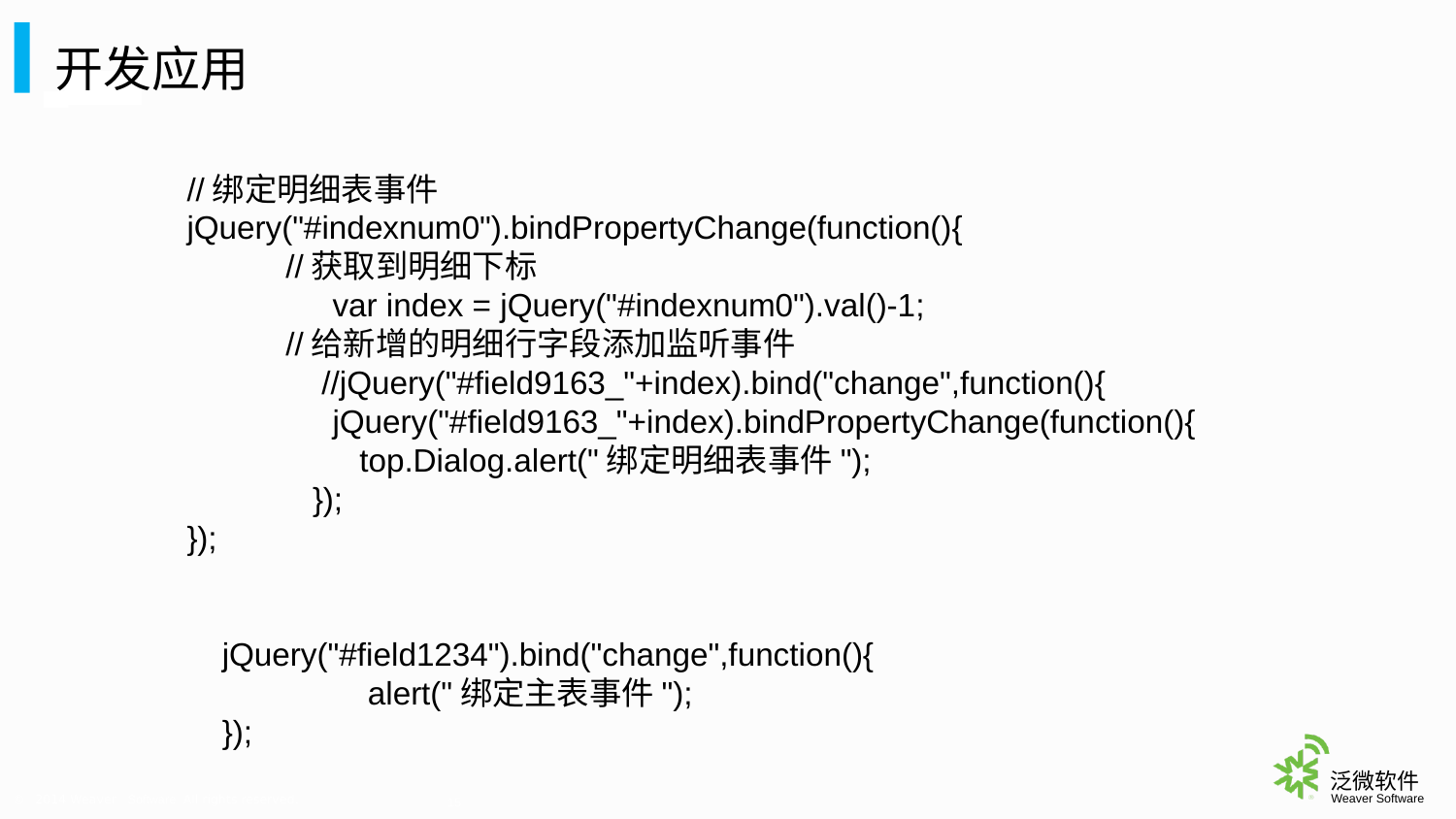

开发应用
//绑定明细表事件
jQuery("#indexnum0").bindPropertyChange(function(){
           //获取到明细下标
	var index = jQuery("#indexnum0").val()-1;
           //给新增的明细行字段添加监听事件
               //jQuery("#field9163_"+index).bind("change",function(){
               	jQuery("#field9163_"+index).bindPropertyChange(function(){
            	   top.Dialog.alert("绑定明细表事件");
              });
});
jQuery("#field1234").bind("change",function(){
	alert("绑定主表事件");
});